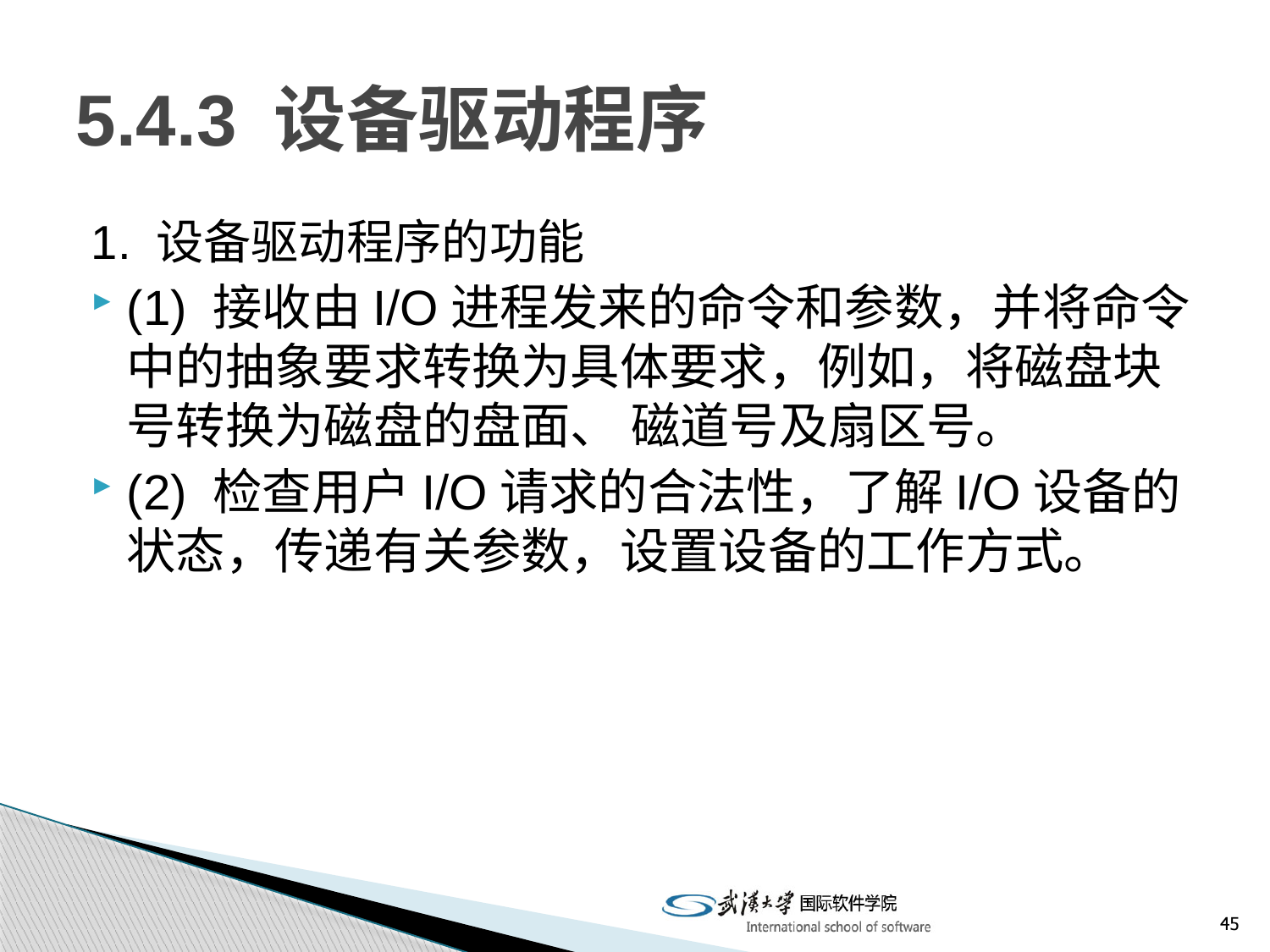

# 5.4.3 设备驱动程序
1. 设备驱动程序的功能
(1) 接收由I/O进程发来的命令和参数，并将命令中的抽象要求转换为具体要求，例如，将磁盘块号转换为磁盘的盘面、 磁道号及扇区号。
(2) 检查用户I/O请求的合法性，了解I/O设备的状态，传递有关参数，设置设备的工作方式。
45